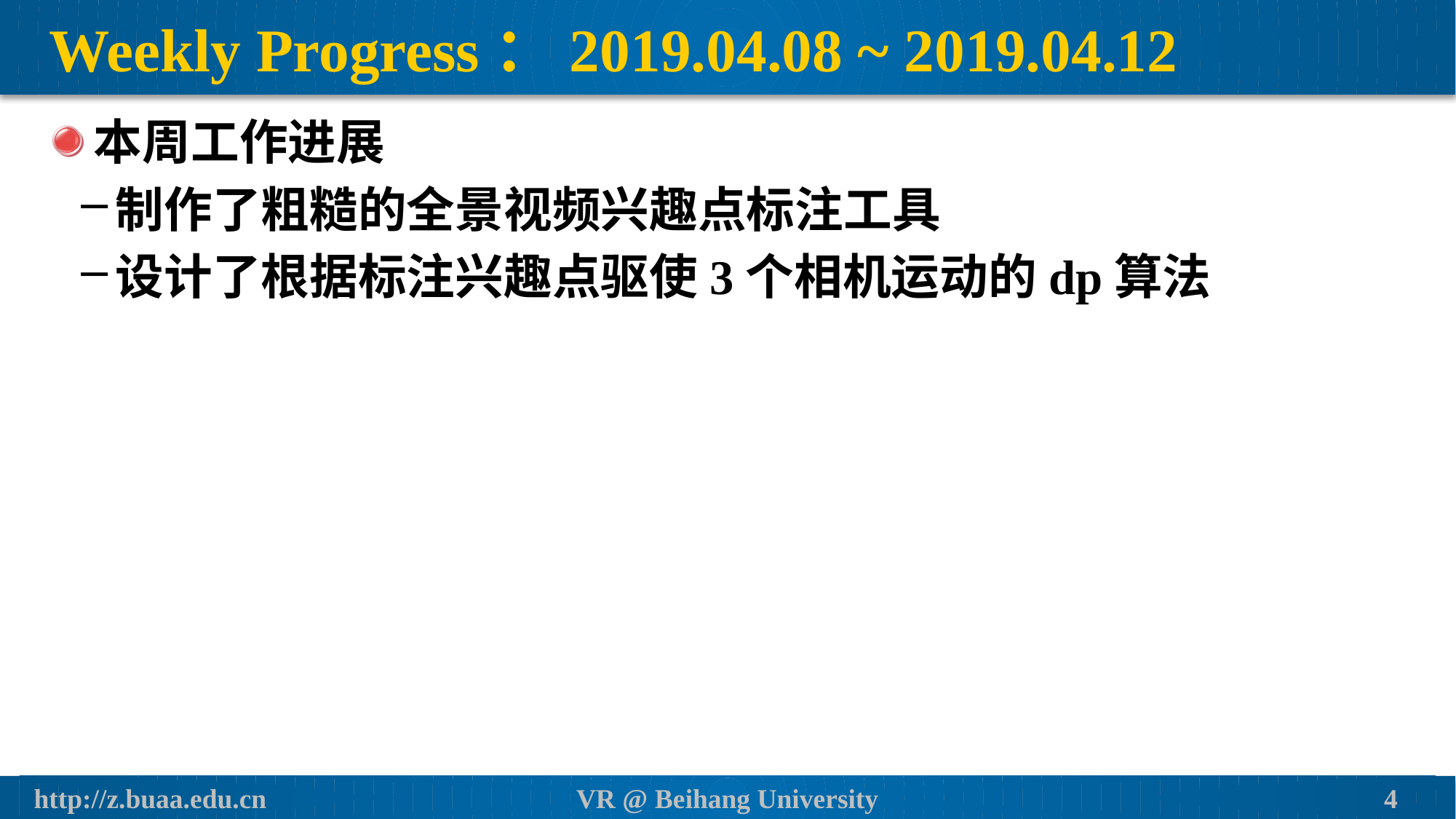

# Weekly Progress：2019.04.08 ~ 2019.04.12
本周工作进展
制作了粗糙的全景视频兴趣点标注工具
设计了根据标注兴趣点驱使3个相机运动的dp算法